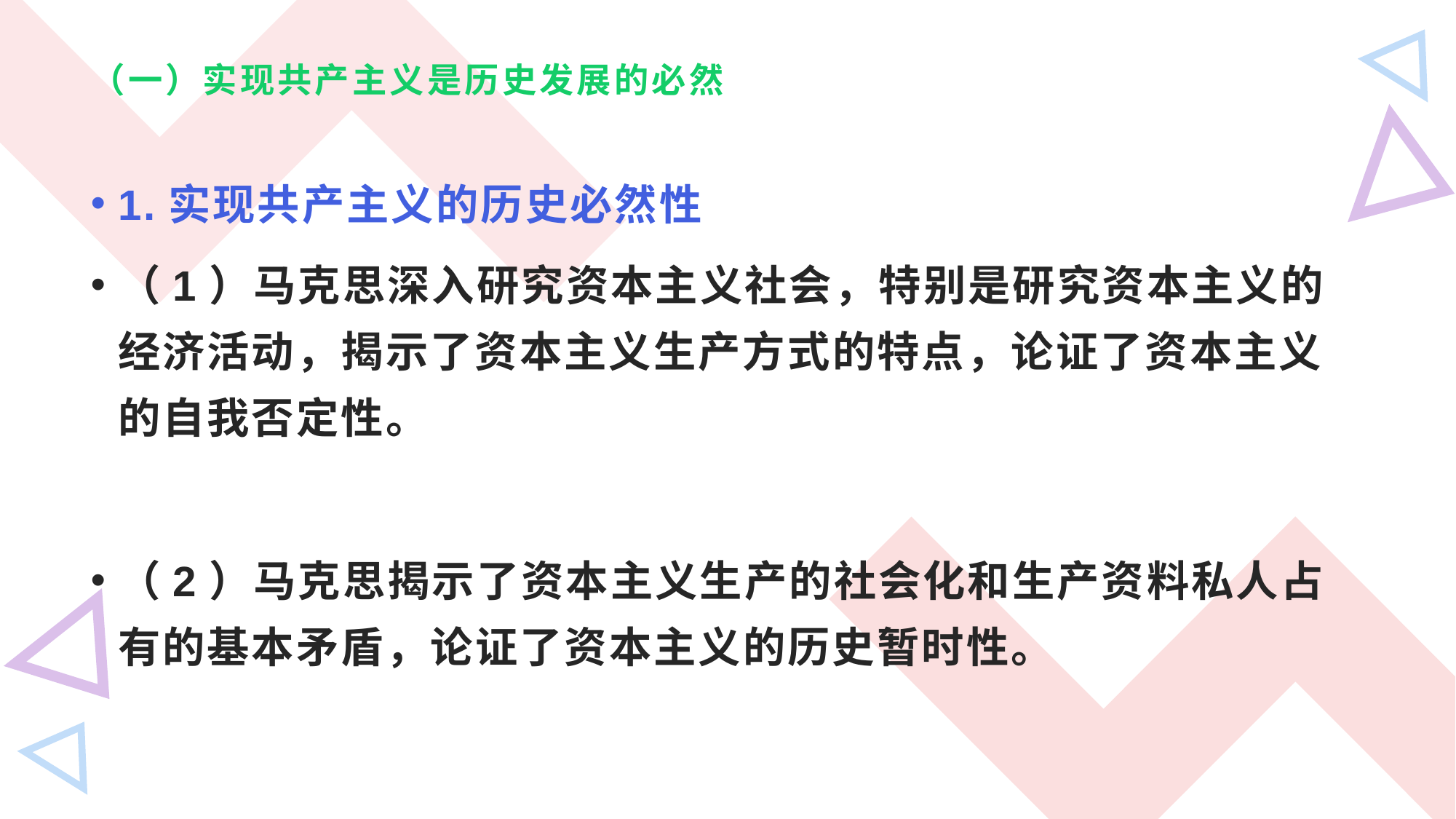

# （一）实现共产主义是历史发展的必然
1.实现共产主义的历史必然性
（1）马克思深入研究资本主义社会，特别是研究资本主义的经济活动，揭示了资本主义生产方式的特点，论证了资本主义的自我否定性。

（2）马克思揭示了资本主义生产的社会化和生产资料私人占有的基本矛盾，论证了资本主义的历史暂时性。